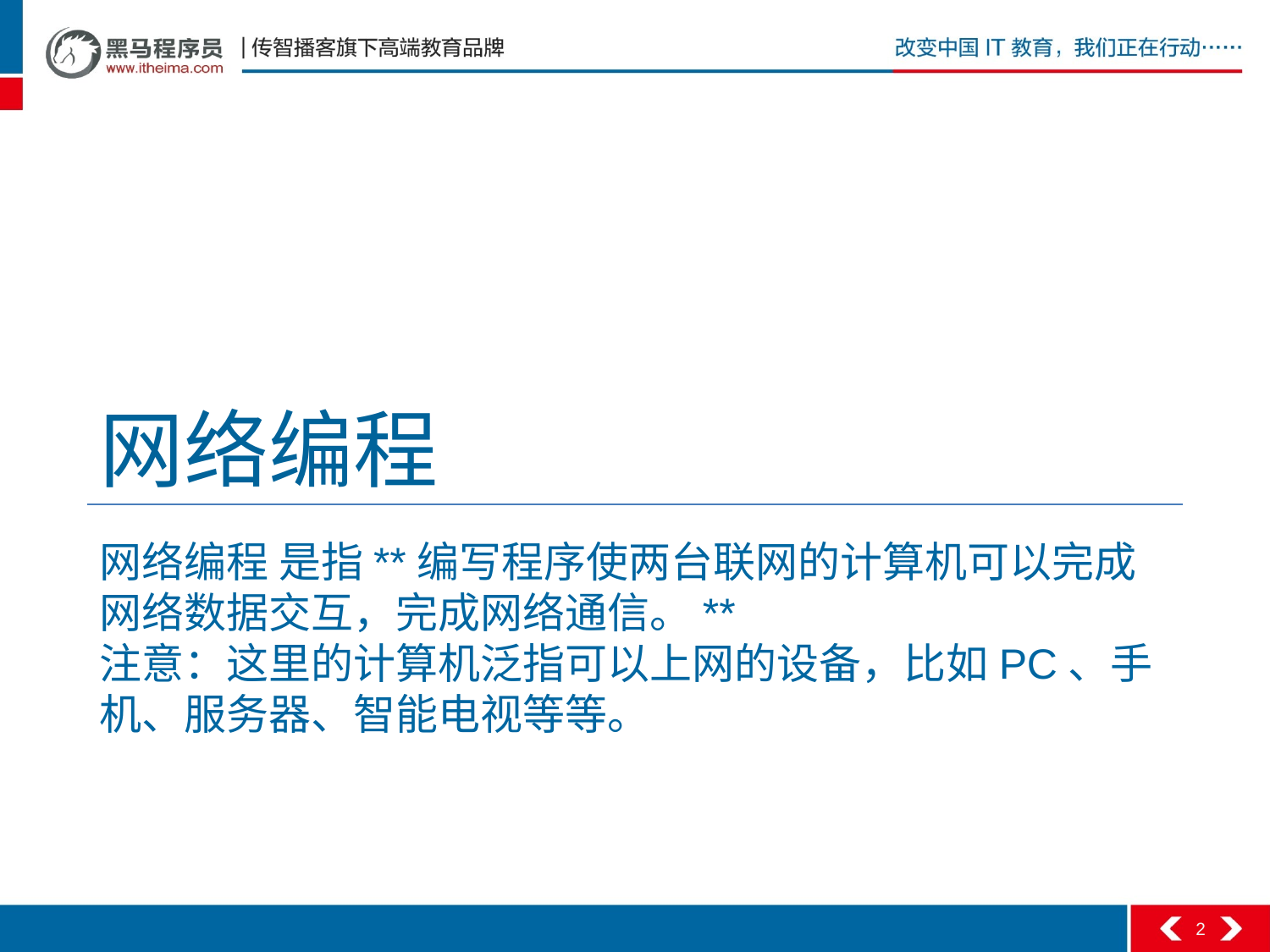

# 网络编程
网络编程 是指**编写程序使两台联网的计算机可以完成网络数据交互，完成网络通信。**
注意：这里的计算机泛指可以上网的设备，比如PC、手机、服务器、智能电视等等。
2